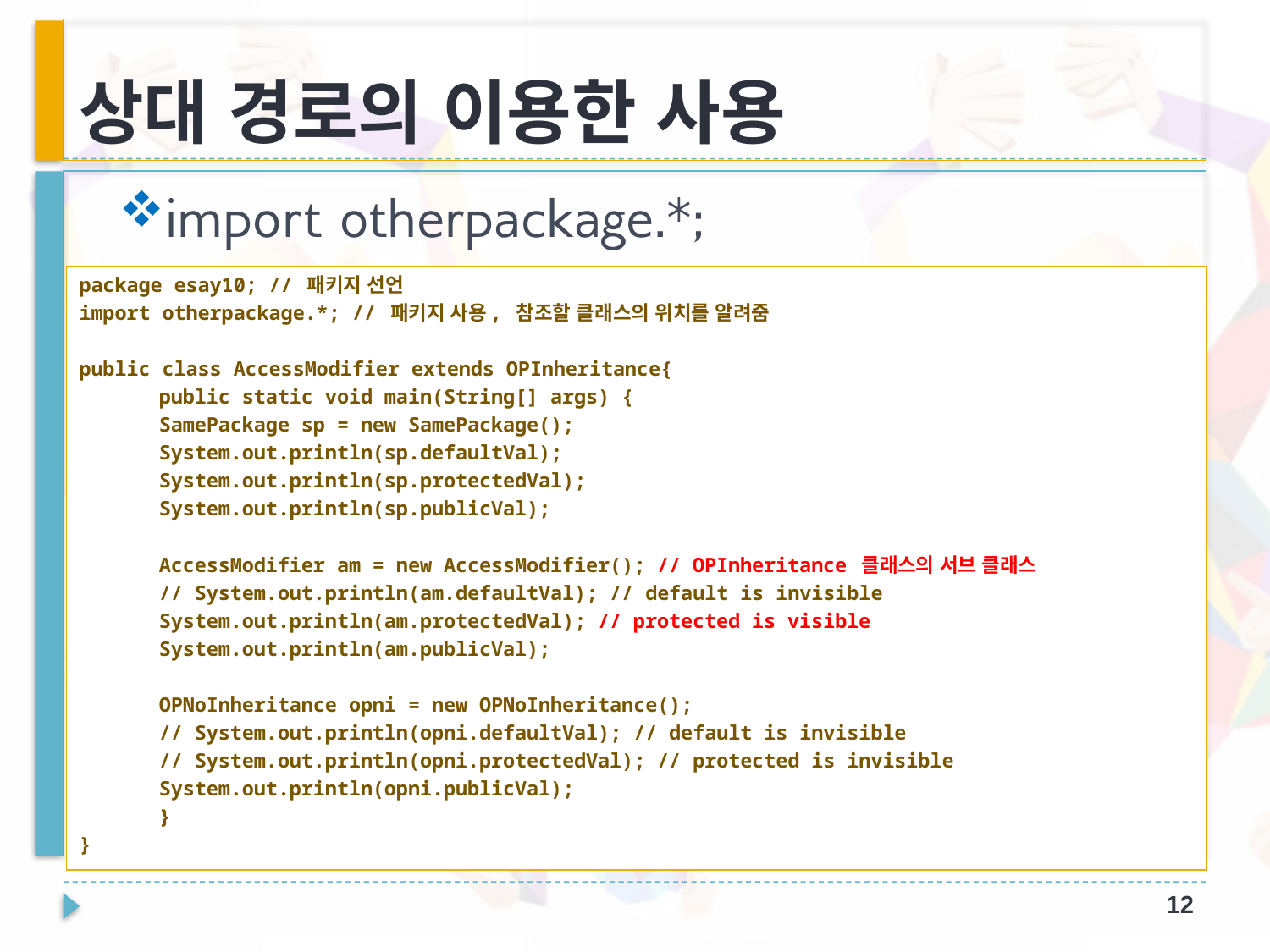

# 상대 경로의 이용한 사용
import otherpackage.*;

package esay10; // 패키지 선언
import otherpackage.*; // 패키지 사용, 참조할 클래스의 위치를 알려줌

public class AccessModifier extends OPInheritance{
	public static void main(String[] args) {
		SamePackage sp = new SamePackage();
		System.out.println(sp.defaultVal);
		System.out.println(sp.protectedVal);
		System.out.println(sp.publicVal);

		AccessModifier am = new AccessModifier(); // OPInheritance 클래스의 서브 클래스
		// System.out.println(am.defaultVal); // default is invisible
		System.out.println(am.protectedVal); // protected is visible
		System.out.println(am.publicVal);

		OPNoInheritance opni = new OPNoInheritance();
		// System.out.println(opni.defaultVal); // default is invisible
		// System.out.println(opni.protectedVal); // protected is invisible
		System.out.println(opni.publicVal);
	}
}
12